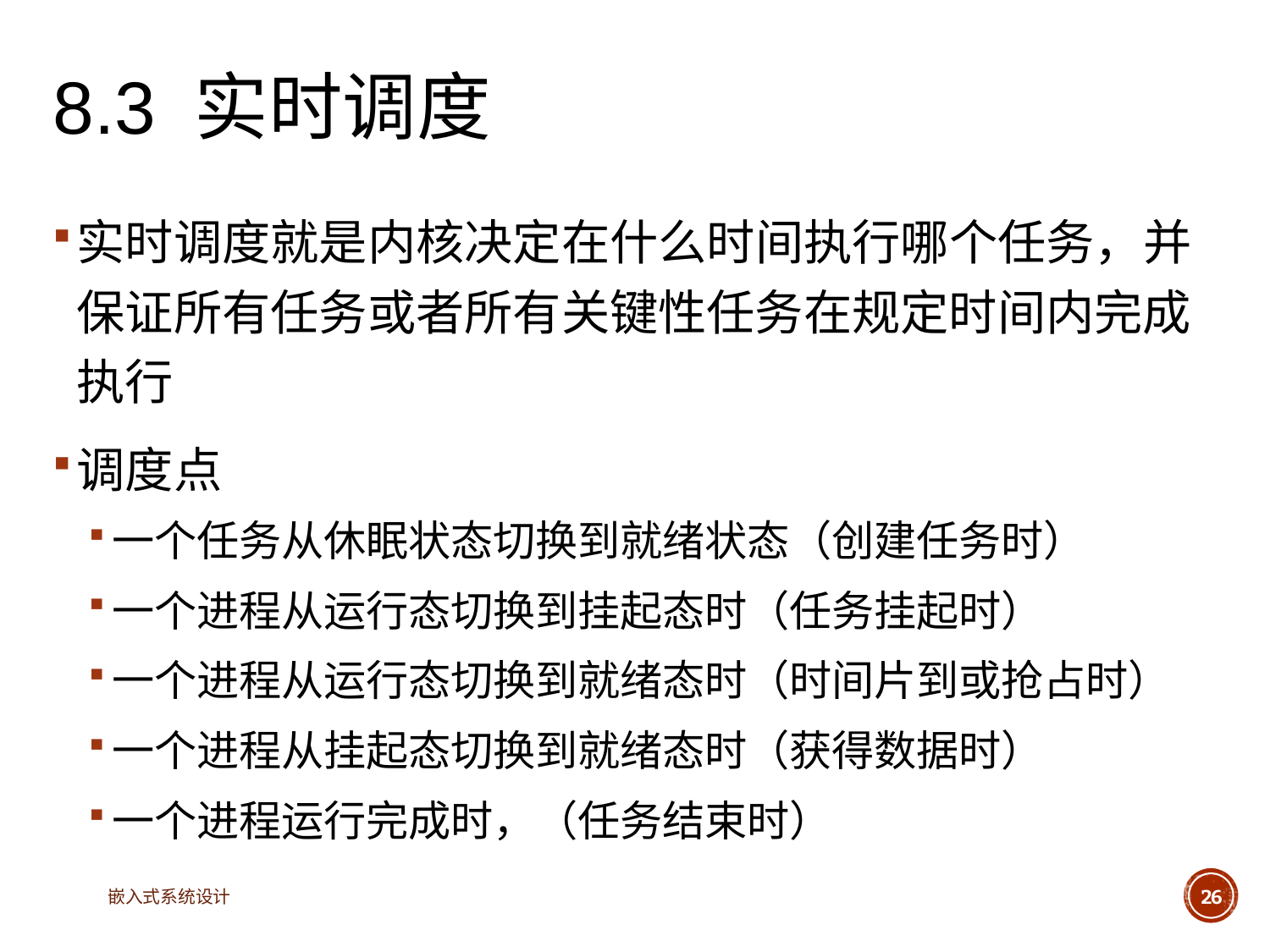

# 8.3 实时调度
实时调度就是内核决定在什么时间执行哪个任务，并保证所有任务或者所有关键性任务在规定时间内完成执行
调度点
一个任务从休眠状态切换到就绪状态（创建任务时）
一个进程从运行态切换到挂起态时（任务挂起时）
一个进程从运行态切换到就绪态时（时间片到或抢占时）
一个进程从挂起态切换到就绪态时（获得数据时）
一个进程运行完成时，（任务结束时）
嵌入式系统设计
26